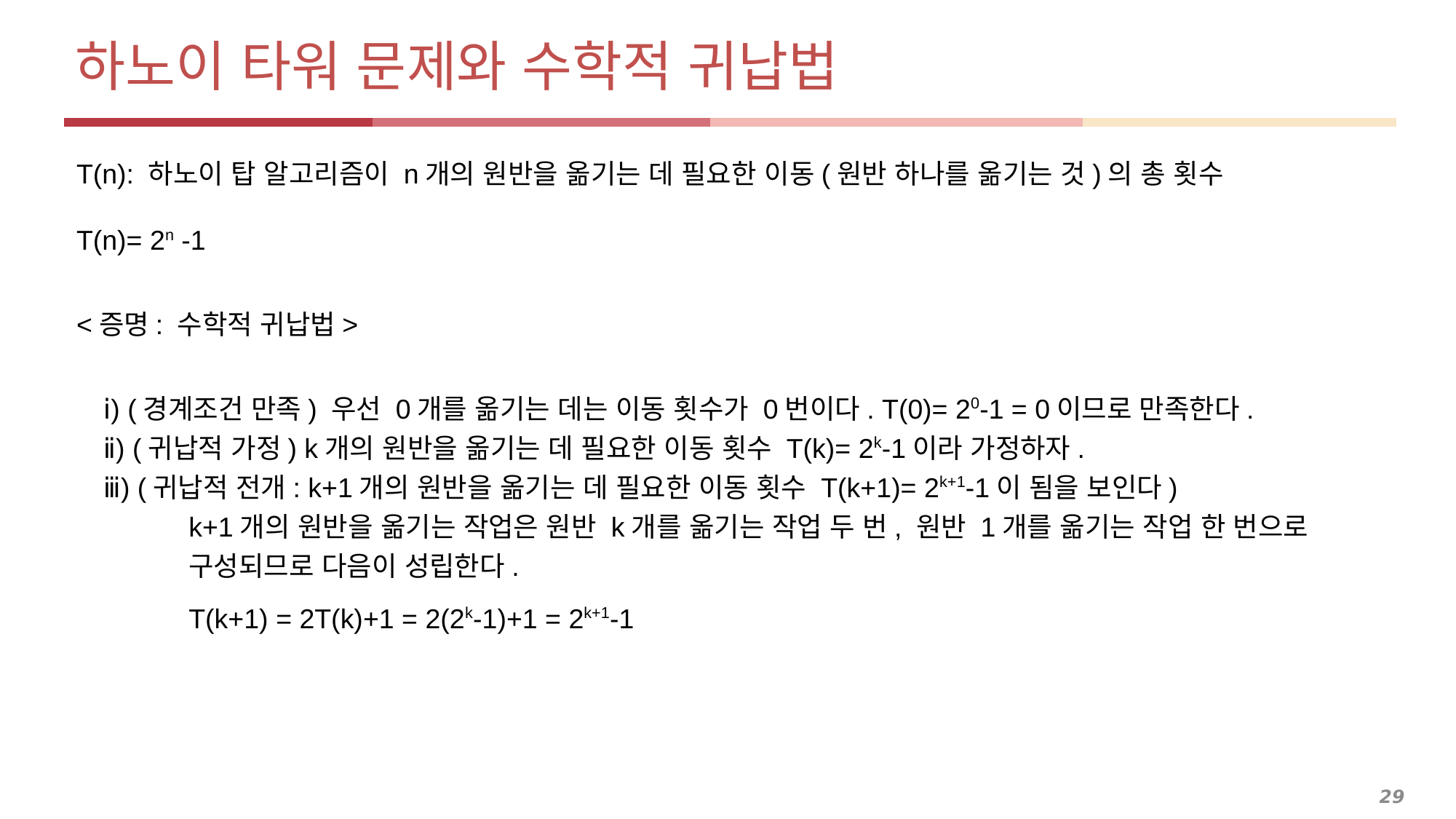

# 하노이 타워 문제와 수학적 귀납법
T(n): 하노이 탑 알고리즘이 n개의 원반을 옮기는 데 필요한 이동(원반 하나를 옮기는 것)의 총 횟수
T(n)= 2n -1
<증명: 수학적 귀납법>
ⅰ) (경계조건 만족) 우선 0개를 옮기는 데는 이동 횟수가 0번이다. T(0)= 20-1 = 0이므로 만족한다.
ⅱ) (귀납적 가정) k개의 원반을 옮기는 데 필요한 이동 횟수 T(k)= 2k-1이라 가정하자.
ⅲ) (귀납적 전개: k+1개의 원반을 옮기는 데 필요한 이동 횟수 T(k+1)= 2k+1-1이 됨을 보인다)
k+1개의 원반을 옮기는 작업은 원반 k개를 옮기는 작업 두 번, 원반 1개를 옮기는 작업 한 번으로 구성되므로 다음이 성립한다.

T(k+1) = 2T(k)+1 = 2(2k-1)+1 = 2k+1-1